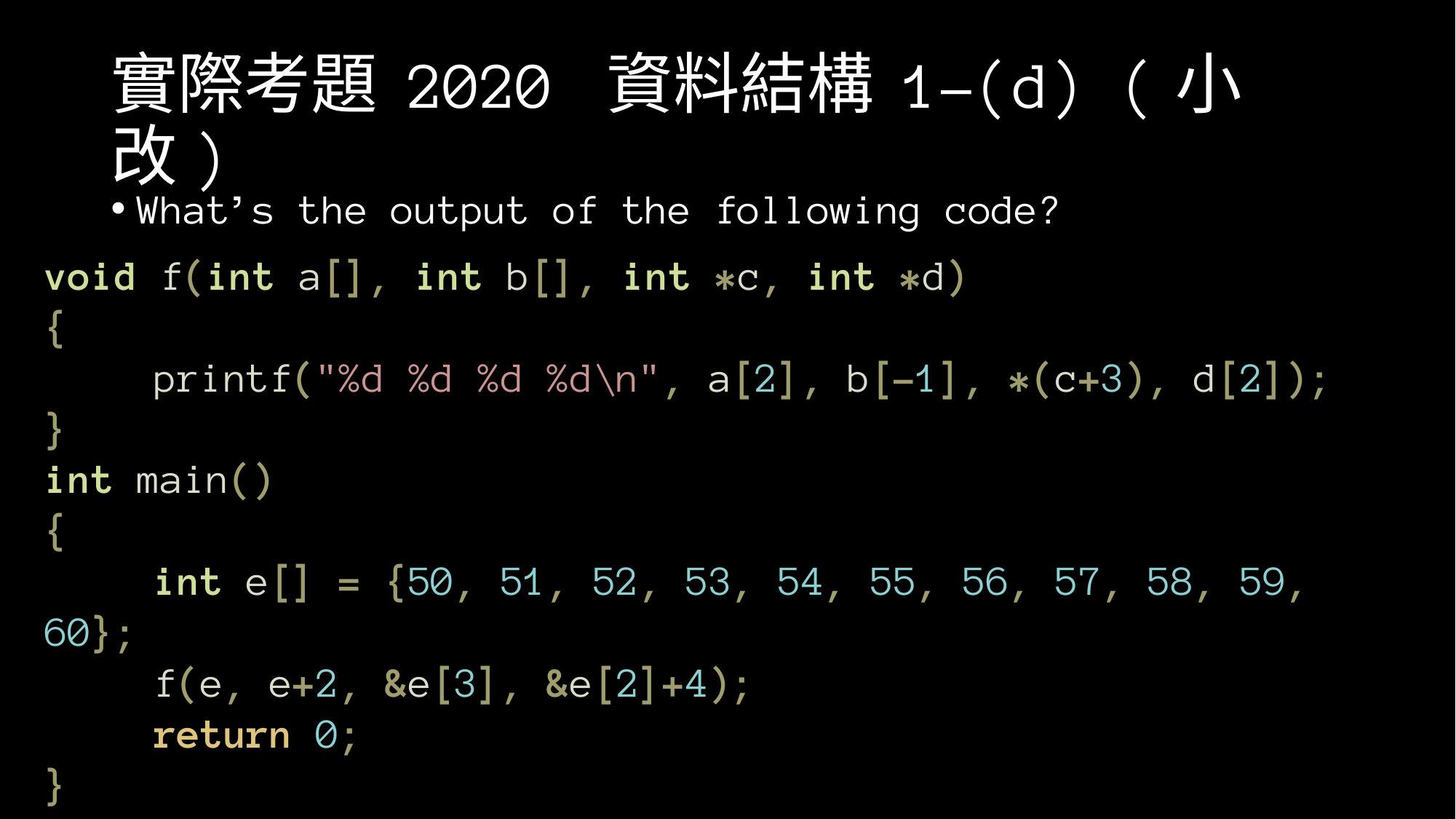

# 實際考題 2020 資料結構 1-(d) (小改)
What’s the output of the following code?
void f(int a[], int b[], int *c, int *d)
{
	printf("%d %d %d %d\n", a[2], b[-1], *(c+3), d[2]);
}
int main()
{
	int e[] = {50, 51, 52, 53, 54, 55, 56, 57, 58, 59, 60};
	f(e, e+2, &e[3], &e[2]+4);
	return 0;
}